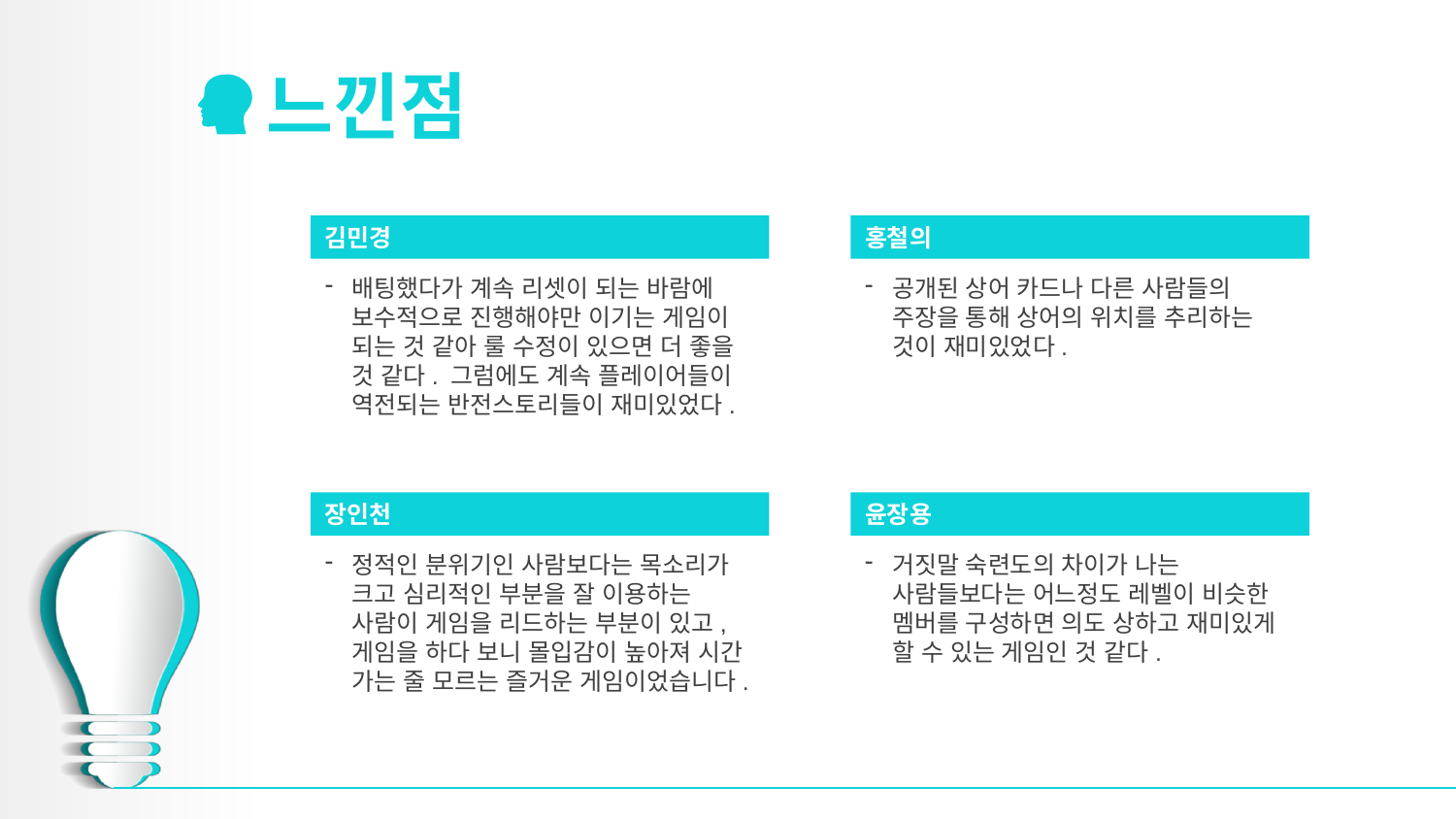

# 느낀점

김민경
배팅했다가 계속 리셋이 되는 바람에 보수적으로 진행해야만 이기는 게임이 되는 것 같아 룰 수정이 있으면 더 좋을 것 같다. 그럼에도 계속 플레이어들이 역전되는 반전스토리들이 재미있었다.

홍철의
공개된 상어 카드나 다른 사람들의 주장을 통해 상어의 위치를 추리하는 것이 재미있었다.

장인천
정적인 분위기인 사람보다는 목소리가 크고 심리적인 부분을 잘 이용하는 사람이 게임을 리드하는 부분이 있고, 게임을 하다 보니 몰입감이 높아져 시간 가는 줄 모르는 즐거운 게임이었습니다.

윤장용
거짓말 숙련도의 차이가 나는 사람들보다는 어느정도 레벨이 비슷한 멤버를 구성하면 의도 상하고 재미있게 할 수 있는 게임인 것 같다.